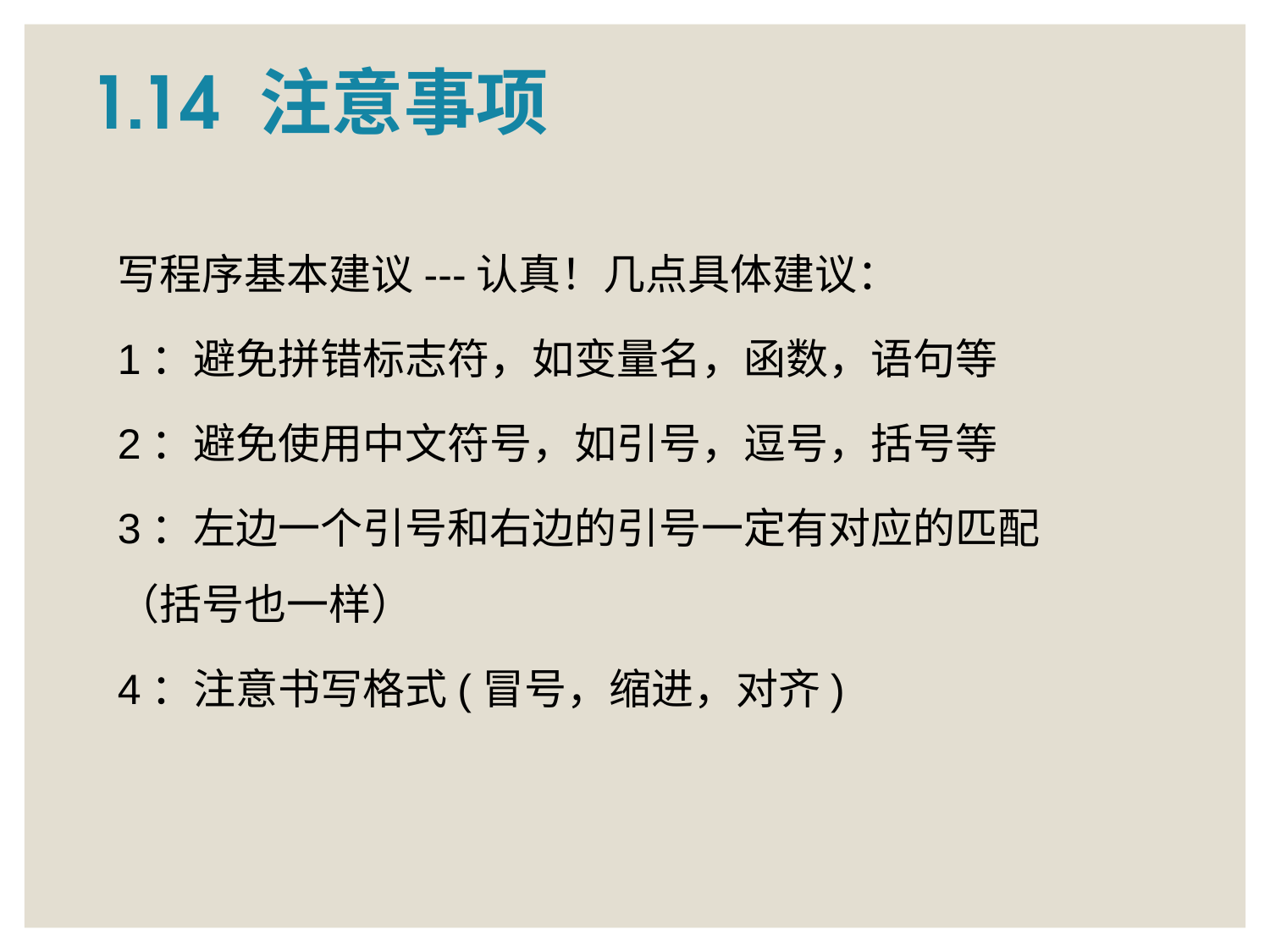

1.14 注意事项
写程序基本建议---认真！几点具体建议：
1：避免拼错标志符，如变量名，函数，语句等
2：避免使用中文符号，如引号，逗号，括号等
3：左边一个引号和右边的引号一定有对应的匹配（括号也一样）
4：注意书写格式(冒号，缩进，对齐)